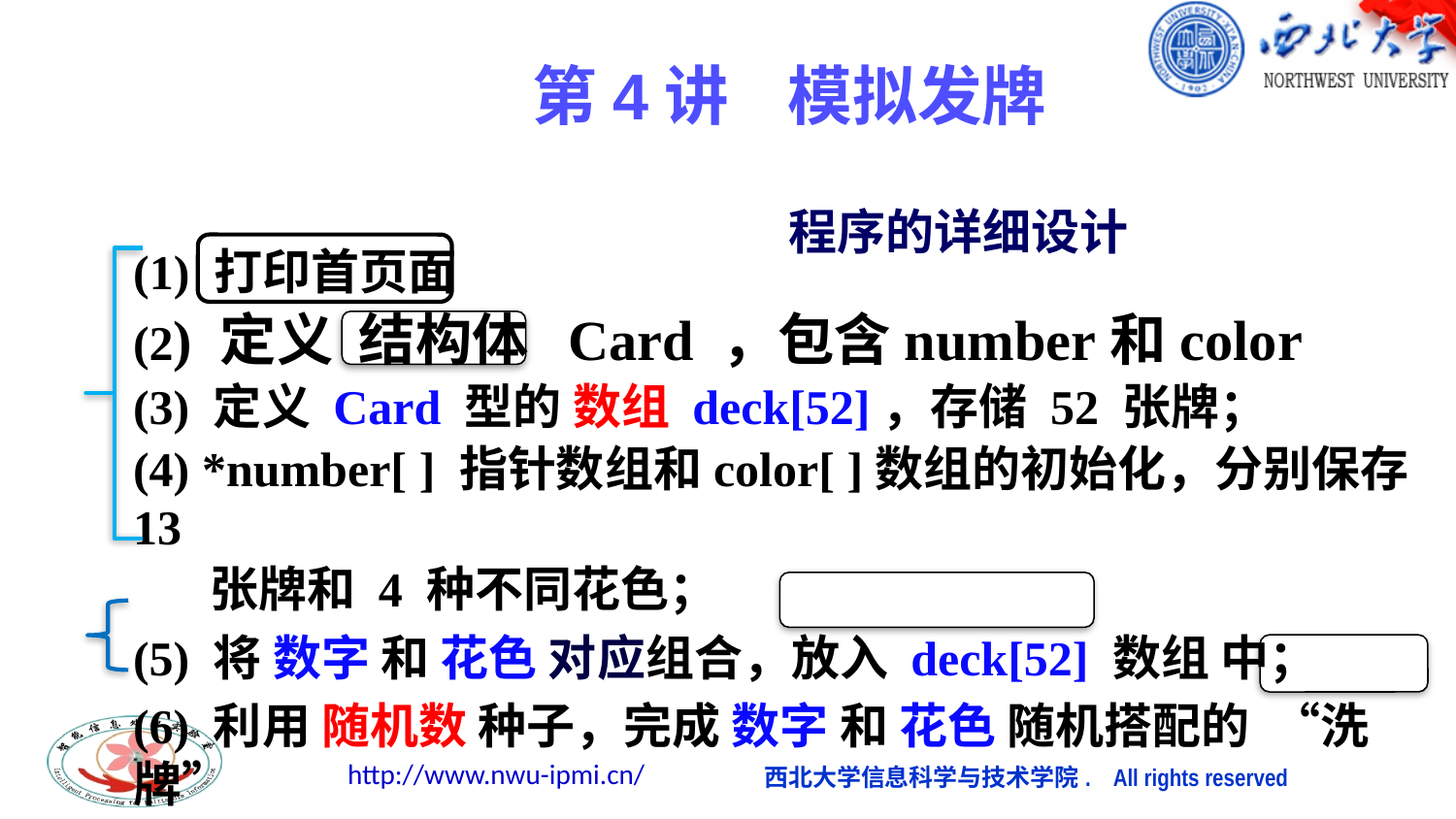

# 第4讲    模拟发牌
程序的详细设计
(1) 打印首页面
(2) 定义  结构体  Card ，包含number和color
(3) 定义 Card 型的 数组 deck[52]，存储 52 张牌；
(4) *number[ ] 指针数组和color[ ]数组的初始化，分别保存13
      张牌和 4 种不同花色；
(5) 将 数字 和 花色 对应组合，放入 deck[52] 数组 中；
(6) 利用 随机数 种子，完成 数字 和 花色 随机搭配的  “洗牌”
       过程；